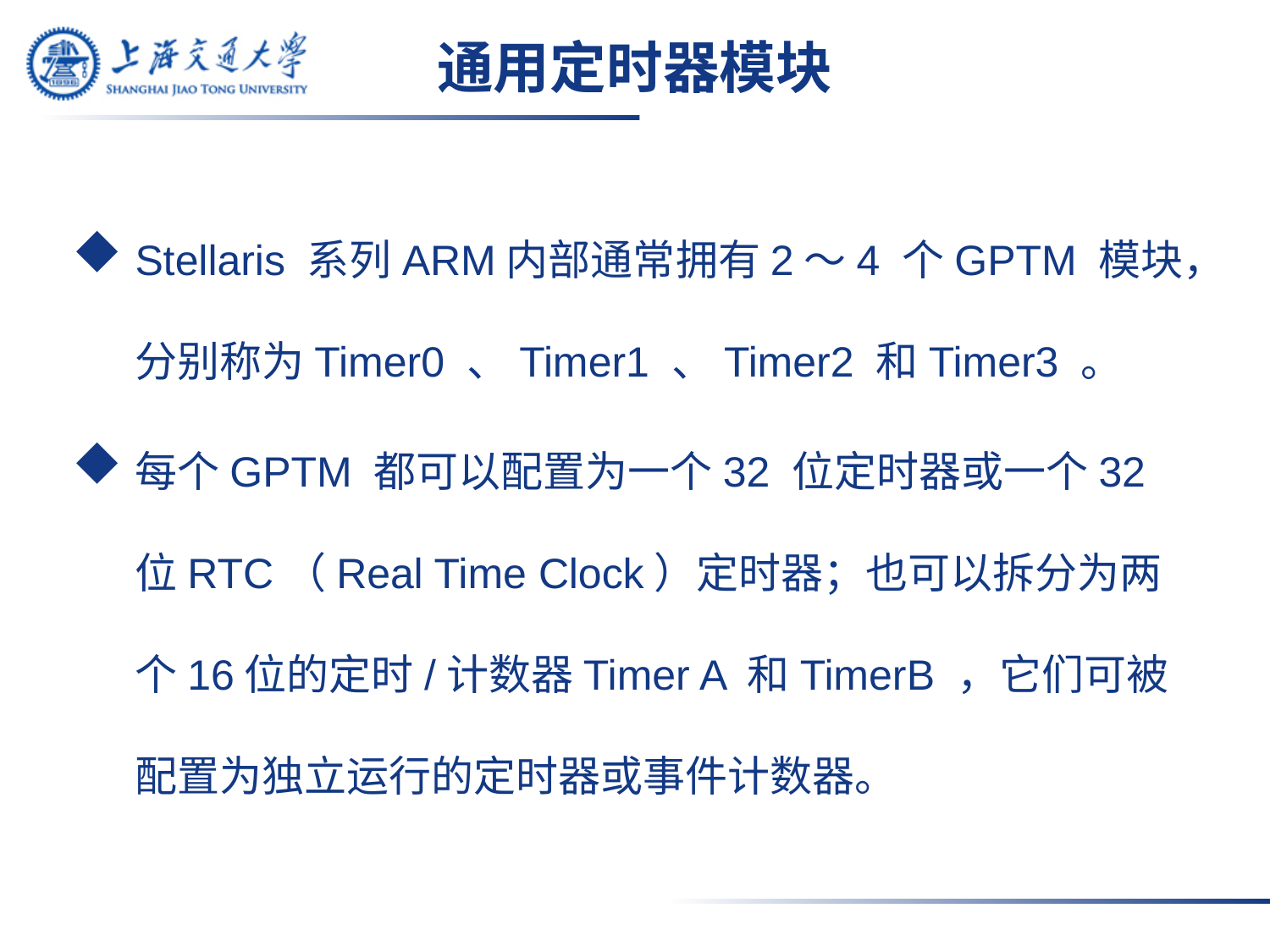

# 通用定时器模块
Stellaris 系列ARM内部通常拥有2～4 个GPTM 模块，分别称为Timer0 、Timer1 、Timer2 和Timer3 。
每个GPTM 都可以配置为一个32 位定时器或一个32位RTC（Real Time Clock）定时器；也可以拆分为两个16位的定时/计数器Timer A 和TimerB ，它们可被配置为独立运行的定时器或事件计数器。